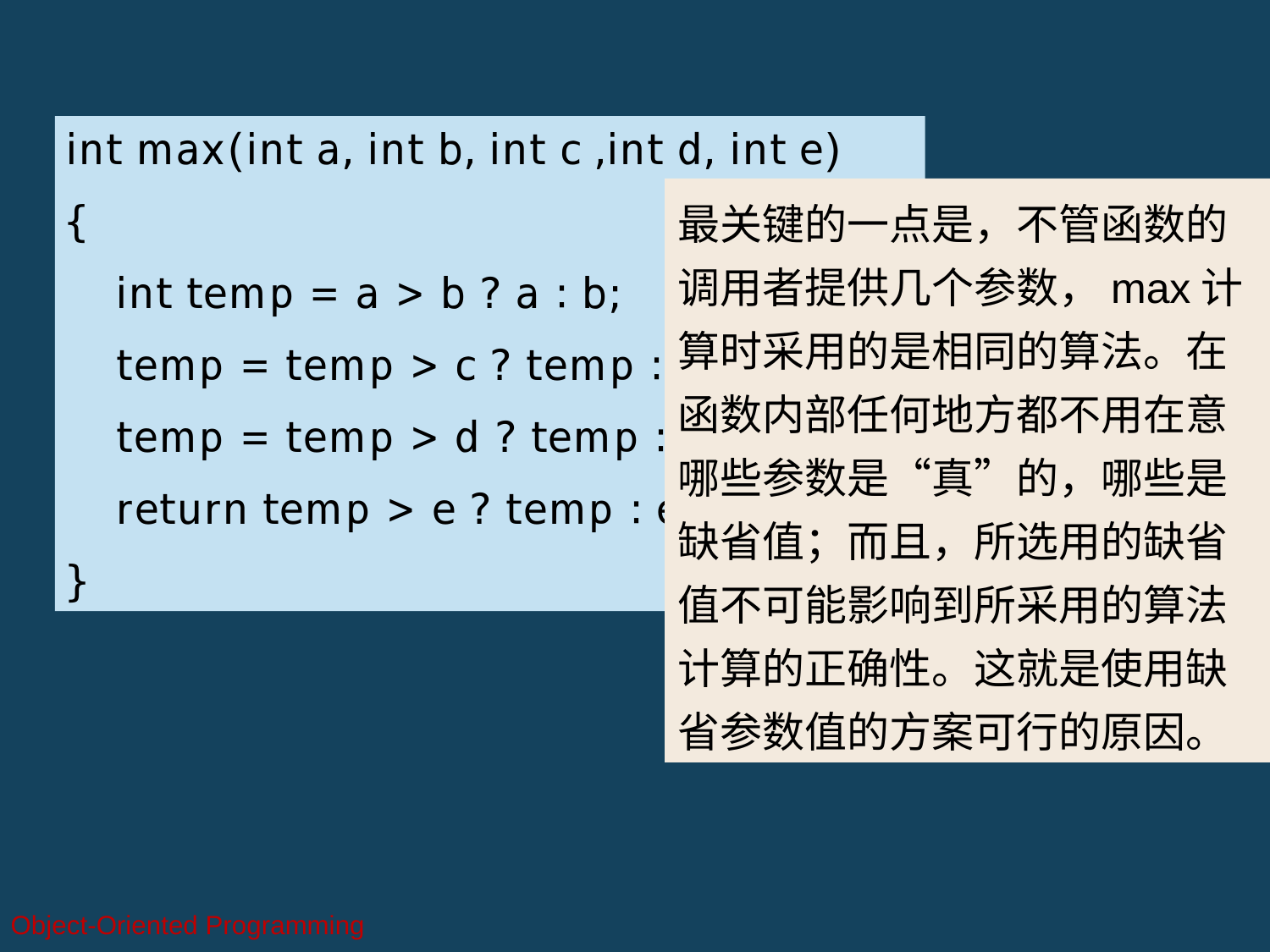

int max(int a, int b, int c ,int d, int e)
{
    int temp = a > b ? a : b;
    temp = temp > c ? temp : c;
    temp = temp > d ? temp : d;
    return temp > e ? temp : e;
}
最关键的一点是，不管函数的调用者提供几个参数，max计算时采用的是相同的算法。在函数内部任何地方都不用在意哪些参数是“真”的，哪些是缺省值；而且，所选用的缺省值不可能影响到所采用的算法计算的正确性。这就是使用缺省参数值的方案可行的原因。
Object-Oriented Programming